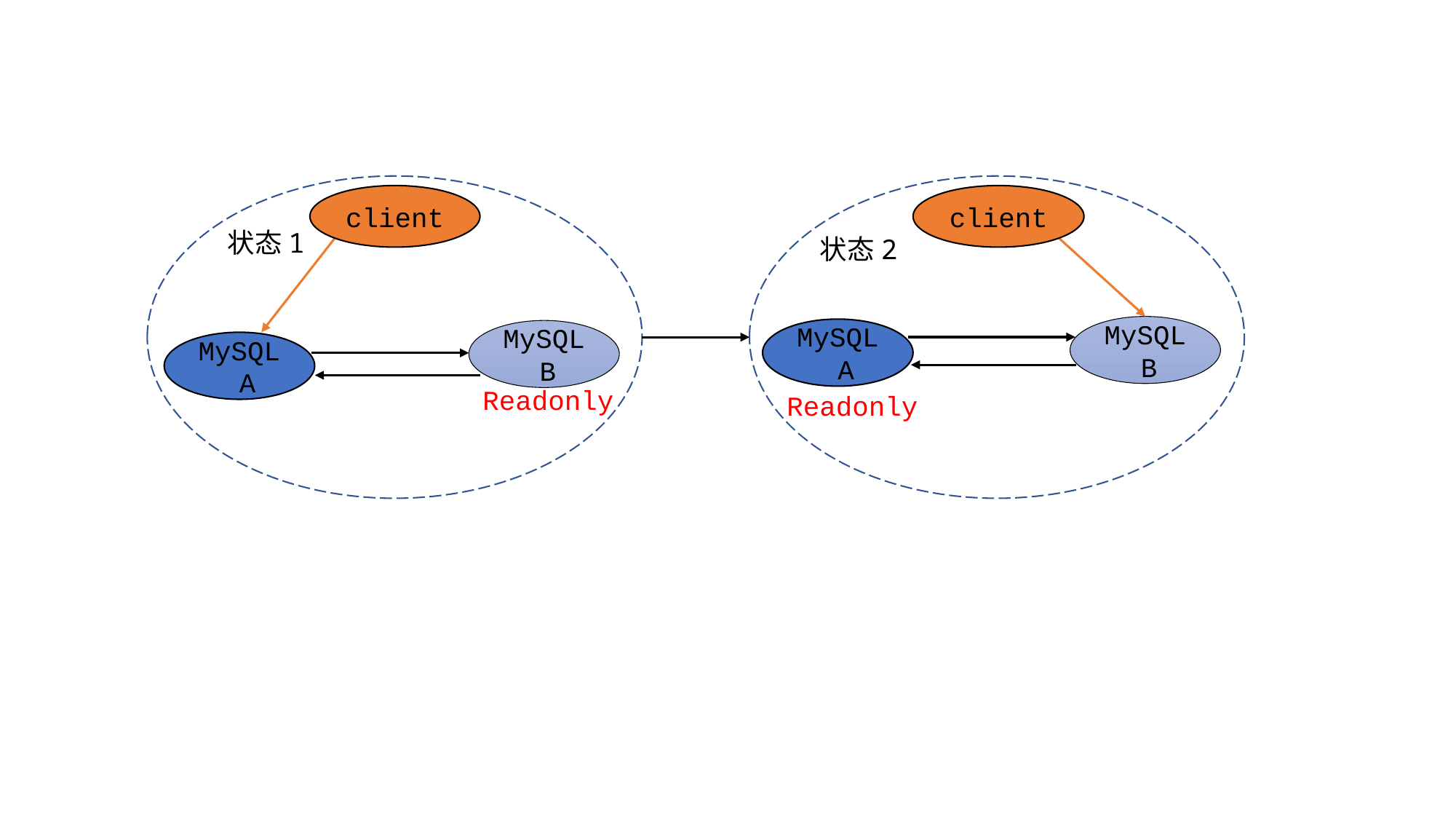

client
client
状态1
状态2
MySQL  B
MySQL  A
MySQL  B
MySQL  A
Readonly
Readonly